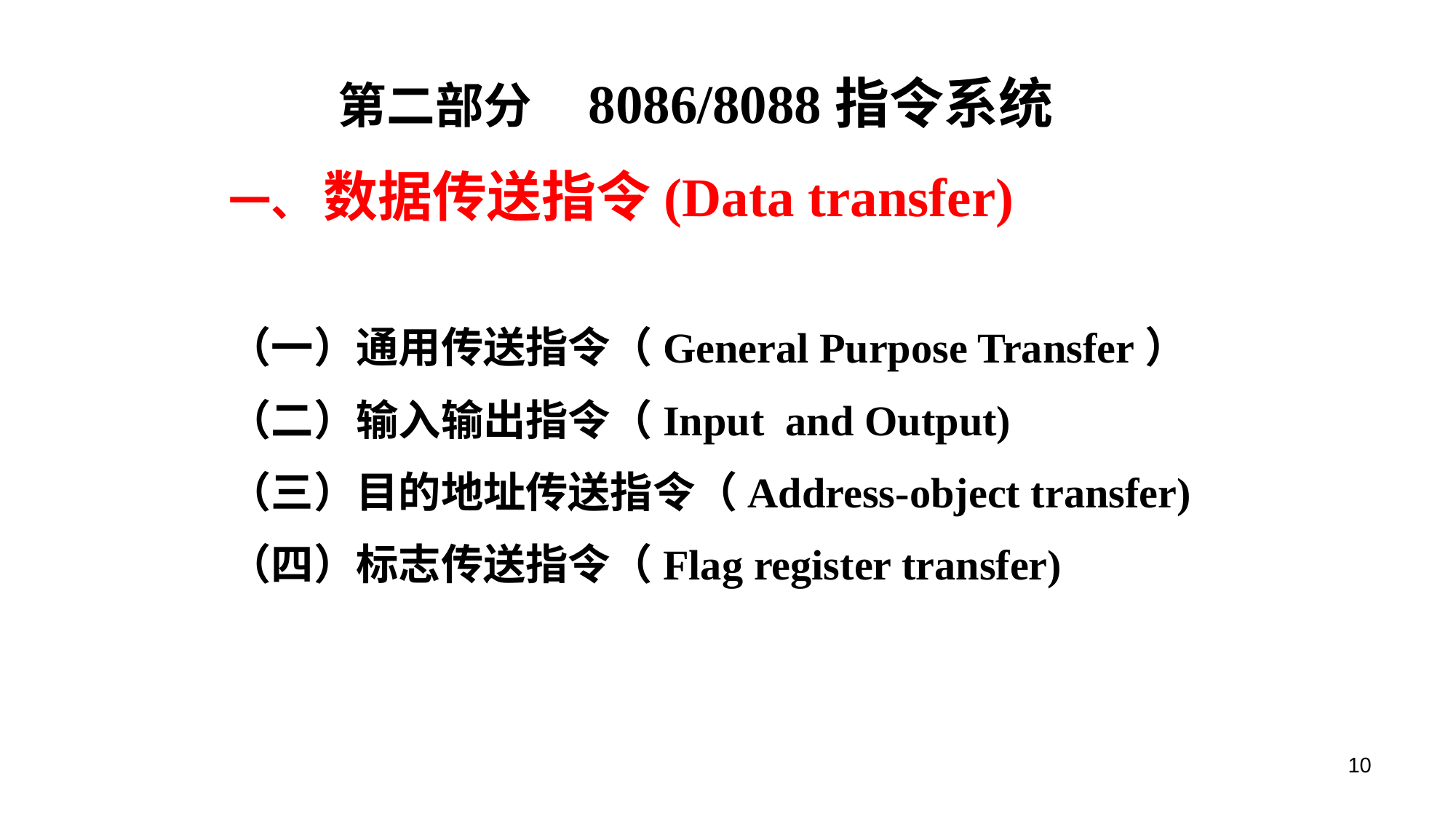

第二部分    8086/8088指令系统
一、 数据传送指令(Data transfer)

（一）通用传送指令（General Purpose Transfer）
（二）输入输出指令（Input  and Output)
（三）目的地址传送指令（Address-object transfer)
（四）标志传送指令（Flag register transfer)
10